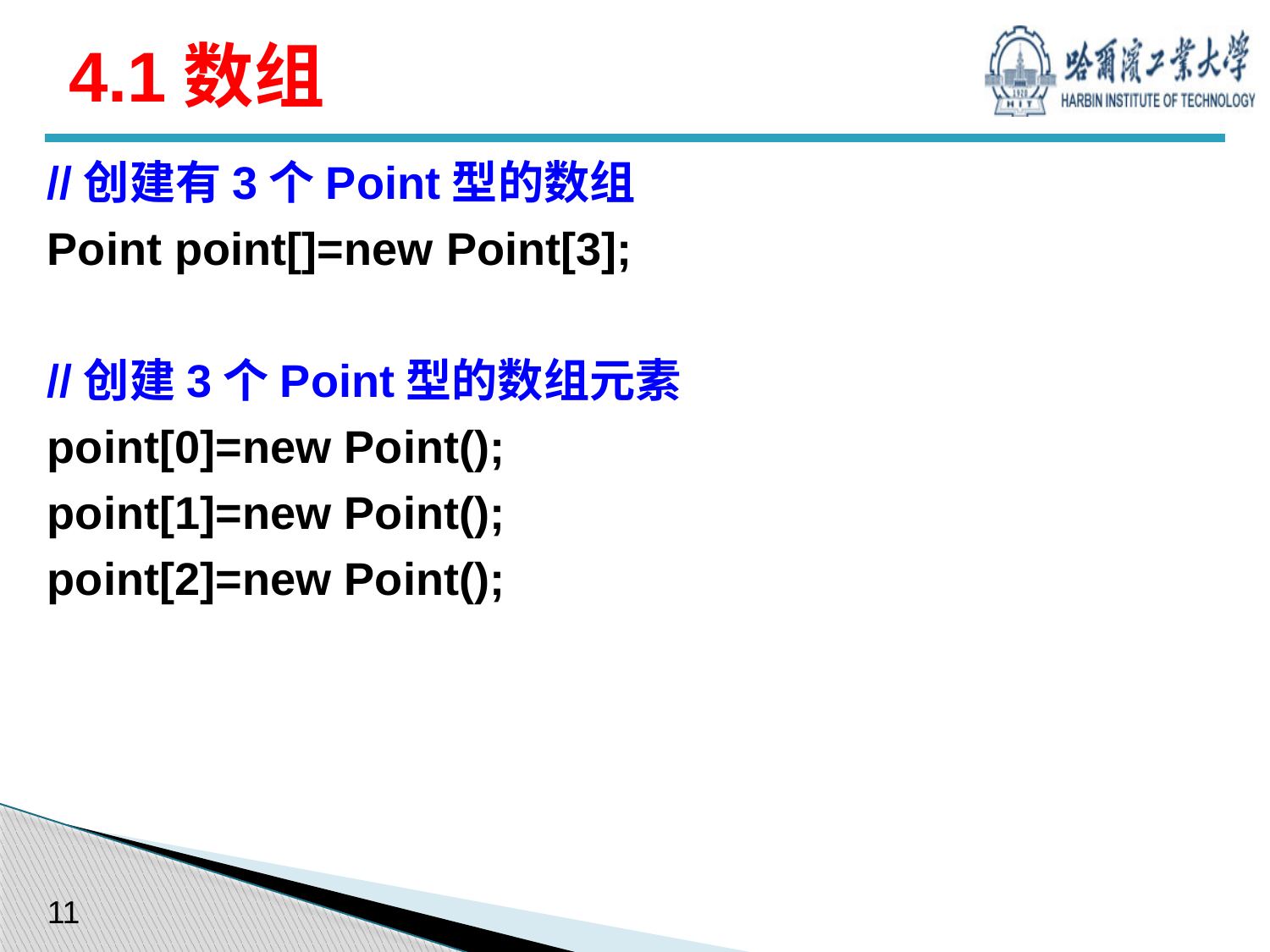

# 4.1数组
//创建有3个Point型的数组
Point point[]=new Point[3];

//创建3个Point型的数组元素
point[0]=new Point();
point[1]=new Point();
point[2]=new Point();